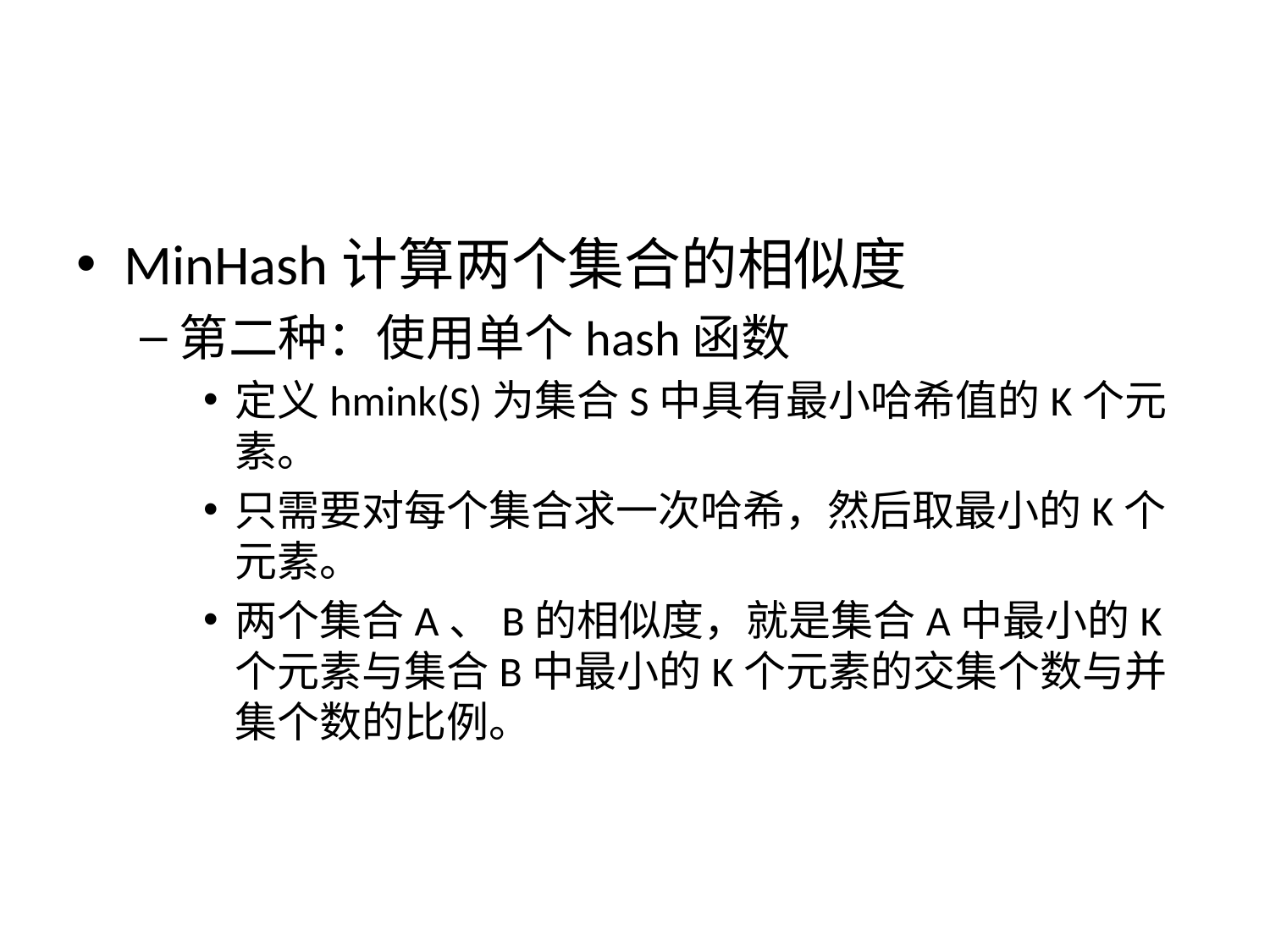

#
MinHash计算两个集合的相似度
第二种：使用单个hash函数
定义hmink(S)为集合S中具有最小哈希值的K个元素。
只需要对每个集合求一次哈希，然后取最小的K个元素。
两个集合A、B的相似度，就是集合A中最小的K个元素与集合B中最小的K个元素的交集个数与并集个数的比例。